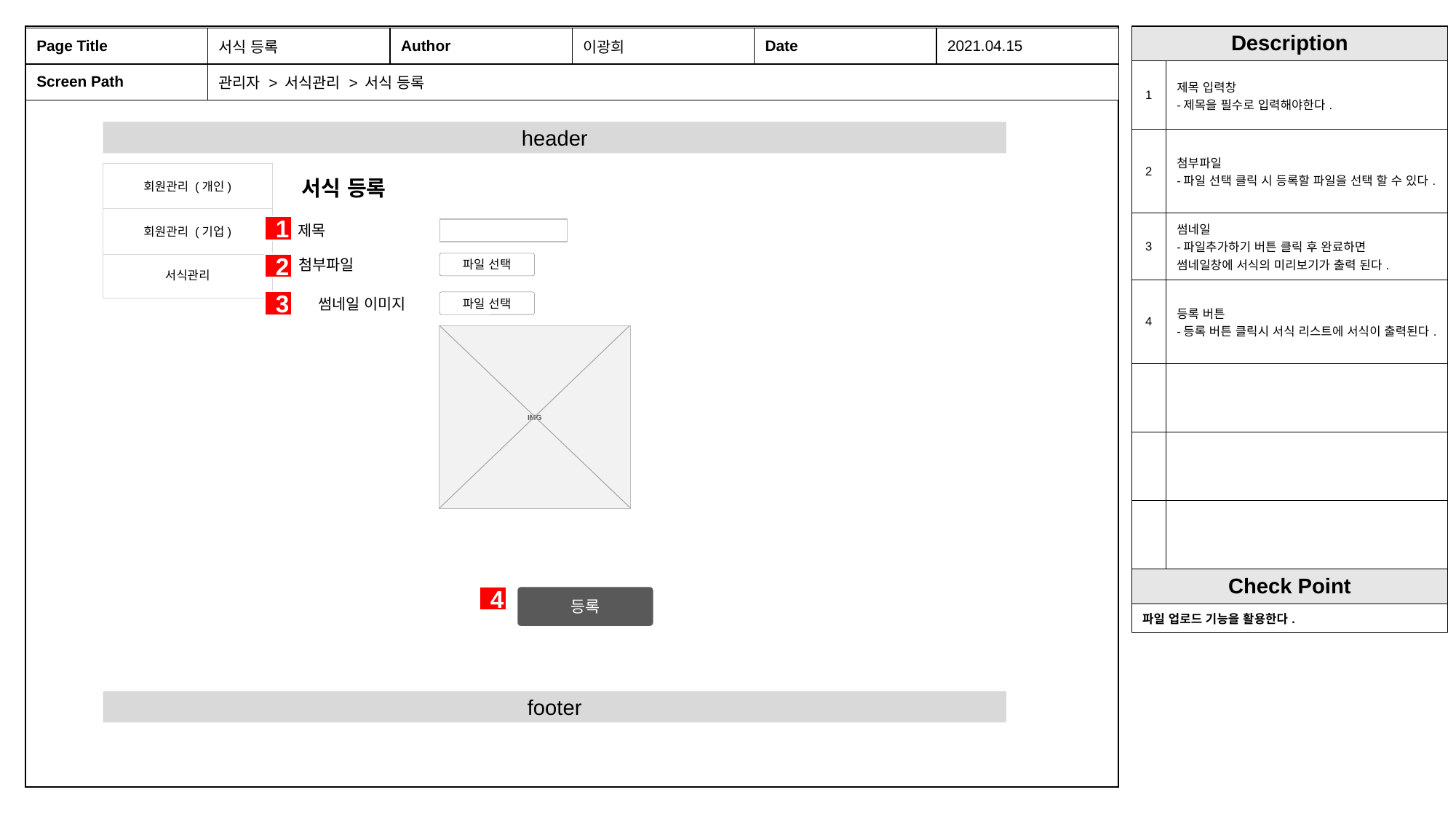

| Description |  |
| --- | --- |
| 1 | 제목 입력창 -제목을 필수로 입력해야한다. |
| 2 | 첨부파일 -파일 선택 클릭 시 등록할 파일을 선택 할 수 있다. |
| 3 | 썸네일 -파일추가하기 버튼 클릭 후 완료하면 썸네일창에 서식의 미리보기가 출력 된다. |
| 4 | 등록 버튼 -등록 버튼 클릭시 서식 리스트에 서식이 출력된다. |
|  |  |
|  |  |
|  |  |
| Check Point |  |
| 파일 업로드 기능을 활용한다. |  |
| Page Title | 서식 등록 | Author | 이광희 | Date | 2021.04.15 |
| --- | --- | --- | --- | --- | --- |
| Screen Path | 관리자 > 서식관리 > 서식 등록 |  |  |  |  |
header
회원관리 (개인)
회원관리 (기업)
서식관리
서식 등록
제목
1

첨부파일
파일 선택
2
썸네일 이미지
3
파일 선택
IMG
등록

4
footer